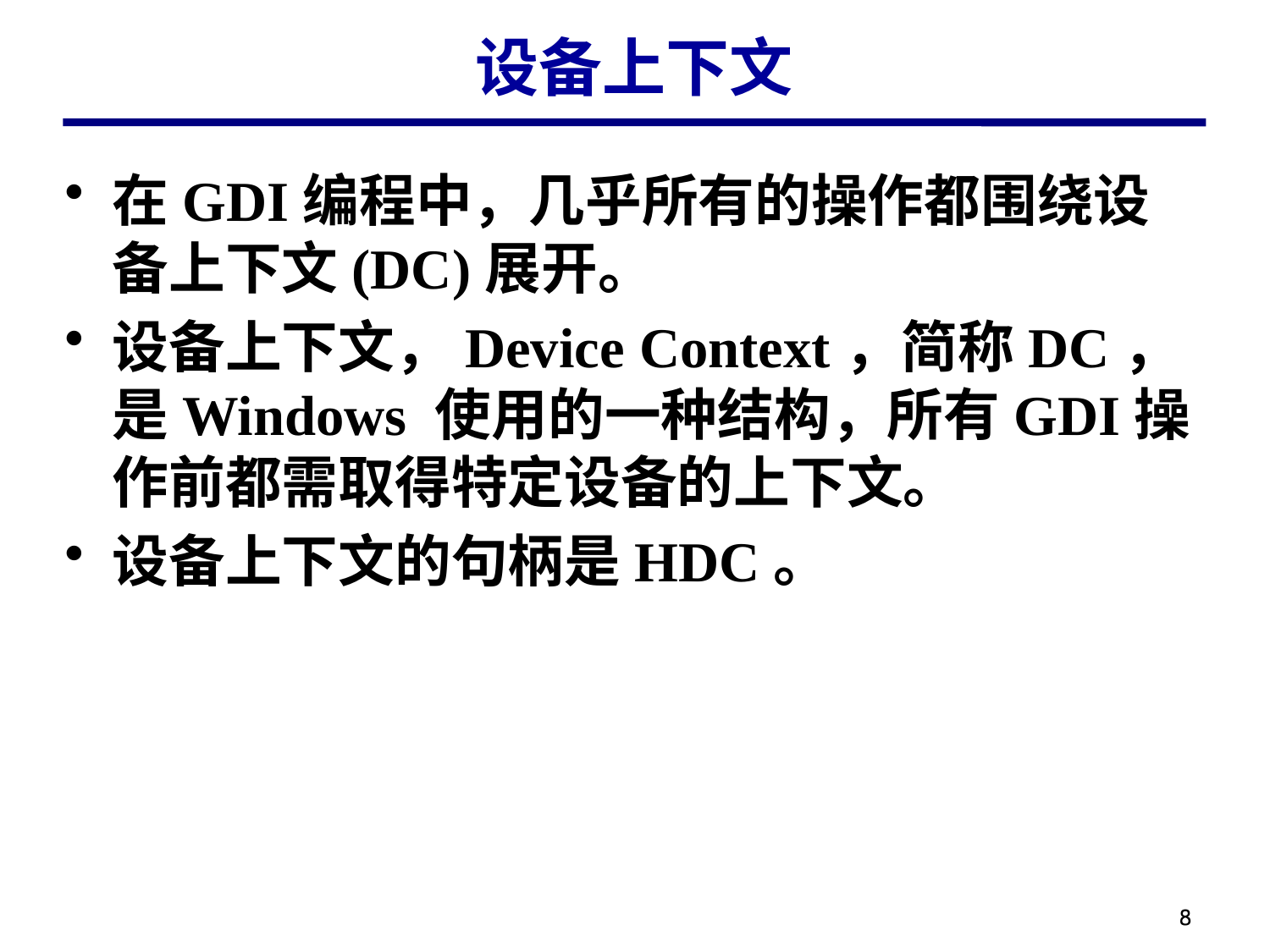

# 设备上下文
在GDI编程中，几乎所有的操作都围绕设备上下文(DC)展开。
设备上下文，Device Context，简称DC，是Windows 使用的一种结构，所有GDI操作前都需取得特定设备的上下文。
设备上下文的句柄是HDC。